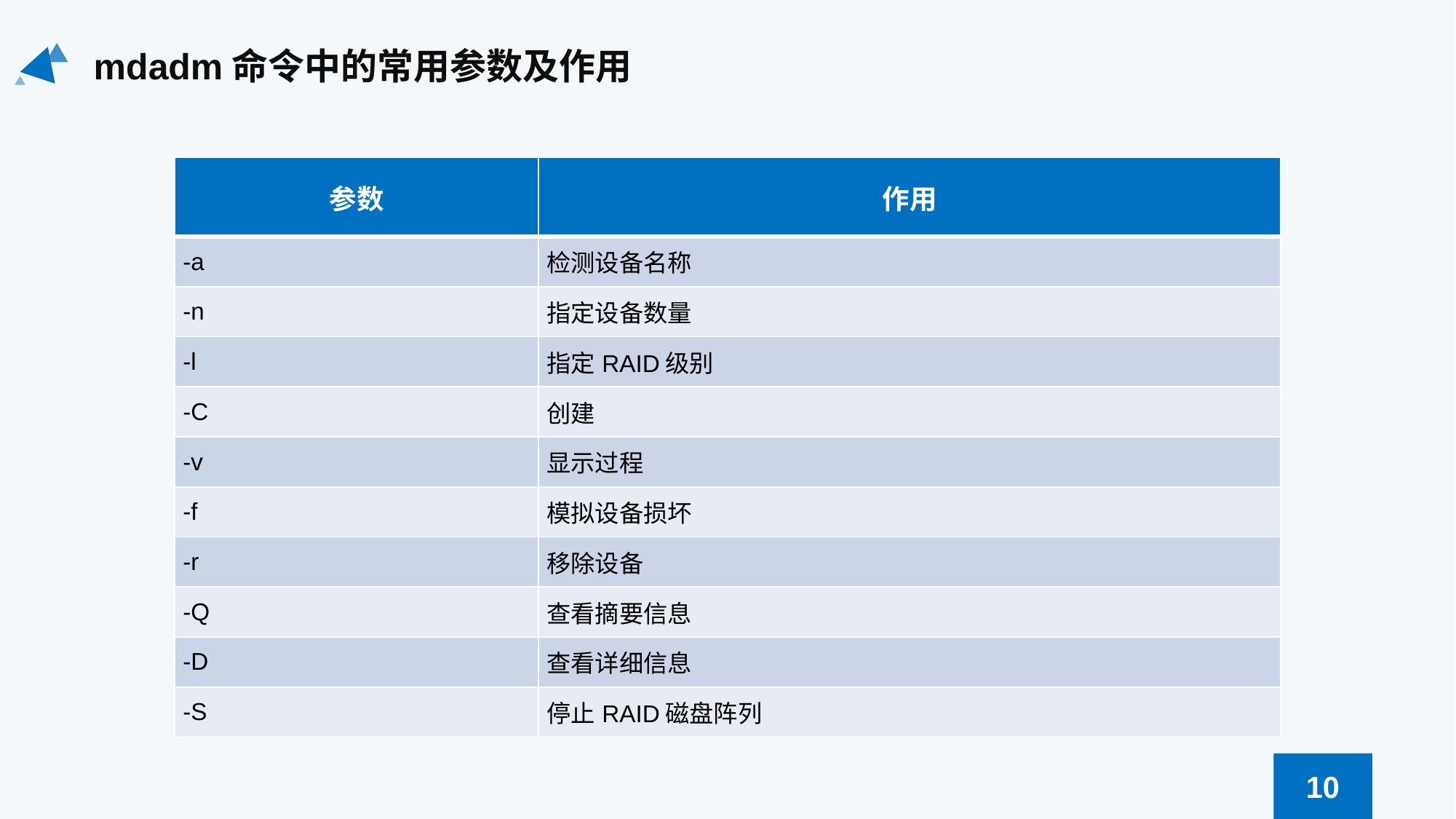

mdadm命令中的常用参数及作用

| 参数 | 作用 |
| --- | --- |
| -a | 检测设备名称 |
| -n | 指定设备数量 |
| -l | 指定RAID级别 |
| -C | 创建 |
| -v | 显示过程 |
| -f | 模拟设备损坏 |
| -r | 移除设备 |
| -Q | 查看摘要信息 |
| -D | 查看详细信息 |
| -S | 停止RAID磁盘阵列 |

10